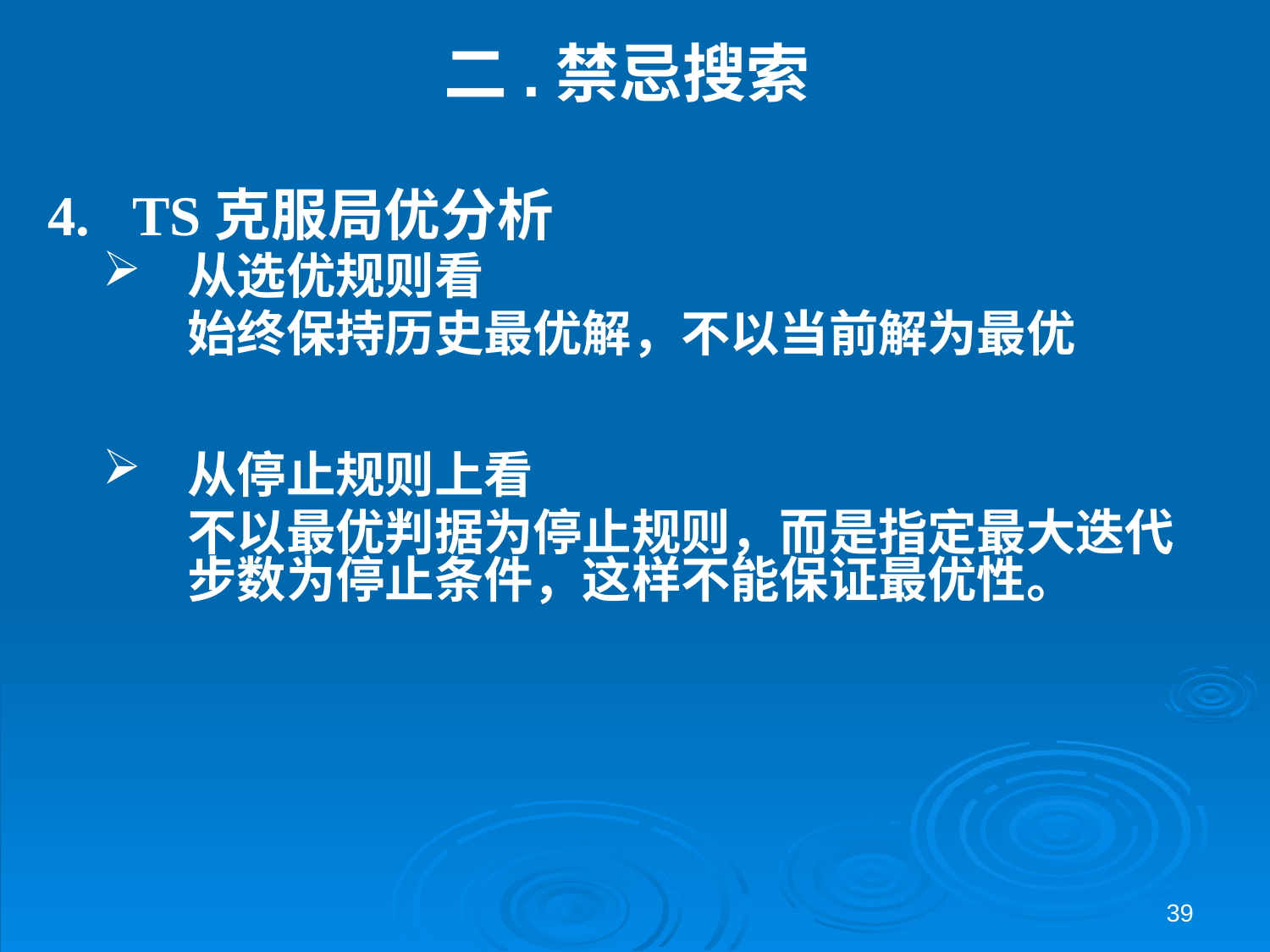

# 二.禁忌搜索
TS克服局优分析
从选优规则看
始终保持历史最优解，不以当前解为最优

从停止规则上看
不以最优判据为停止规则，而是指定最大迭代步数为停止条件，这样不能保证最优性。
39